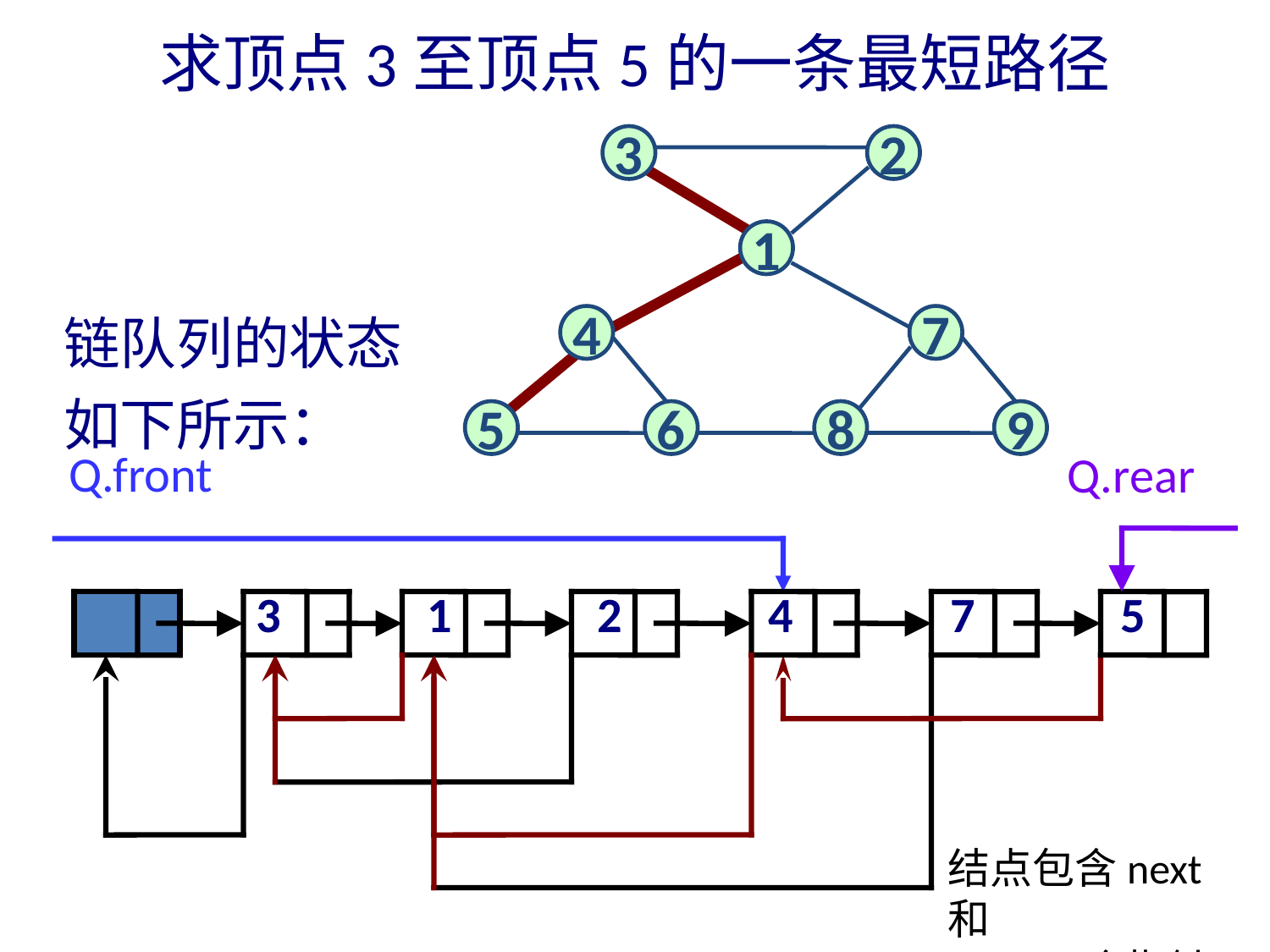

# 求顶点3至顶点5的一条最短路径
3
2

1

4
7

5
6
8
9

链队列的状态如下所示：
Q.front

Q.rear

 3             1             2             4              7             5

结点包含next 和
prior两个指针